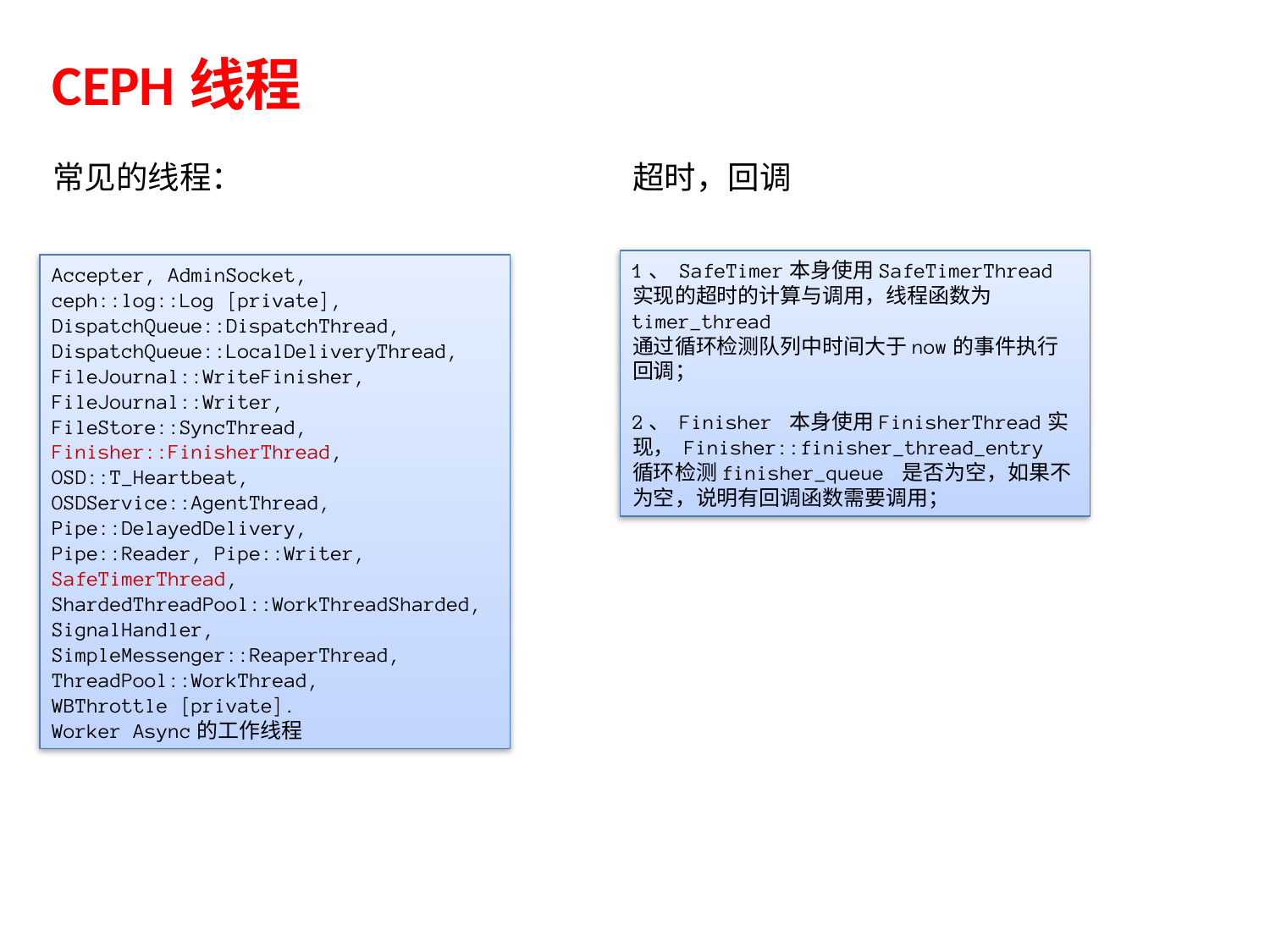

CEPH线程
常见的线程：
超时，回调
1、 SafeTimer本身使用SafeTimerThread实现的超时的计算与调用，线程函数为timer_thread
通过循环检测队列中时间大于now的事件执行回调；

2、 Finisher 本身使用FinisherThread实现， Finisher::finisher_thread_entry 循环检测finisher_queue 是否为空，如果不为空，说明有回调函数需要调用；
Accepter, AdminSocket,
ceph::log::Log [private], DispatchQueue::DispatchThread, DispatchQueue::LocalDeliveryThread, FileJournal::WriteFinisher, FileJournal::Writer, FileStore::SyncThread, Finisher::FinisherThread, OSD::T_Heartbeat, OSDService::AgentThread, Pipe::DelayedDelivery,
Pipe::Reader, Pipe::Writer, SafeTimerThread, ShardedThreadPool::WorkThreadSharded, SignalHandler, SimpleMessenger::ReaperThread, ThreadPool::WorkThread,
WBThrottle [private].
Worker Async的工作线程